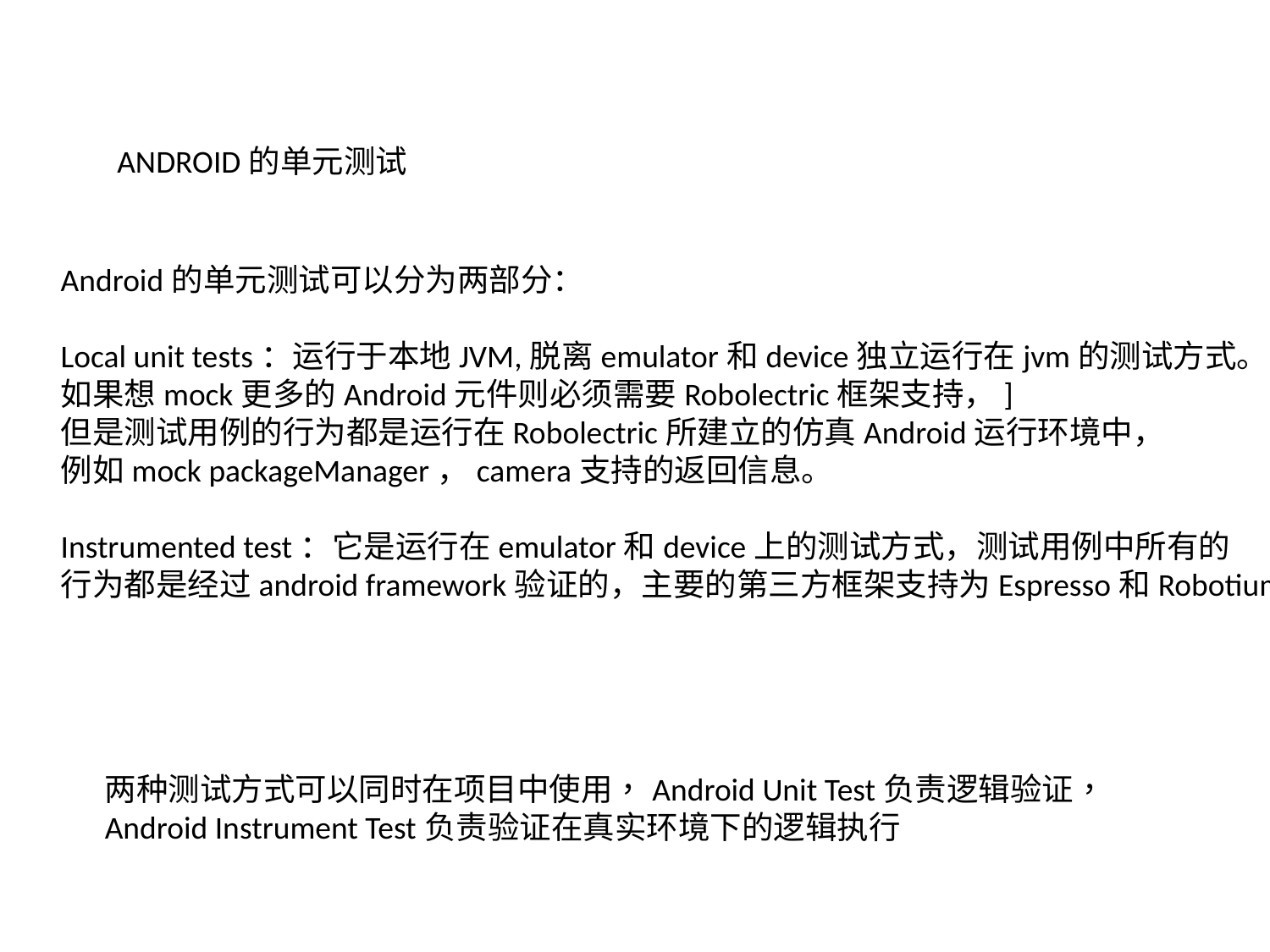

ANDROID的单元测试
Android的单元测试可以分为两部分：

Local unit tests：运行于本地JVM,脱离emulator和device独立运行在jvm的测试方式。
如果想mock更多的Android元件则必须需要Robolectric框架支持，]
但是测试用例的行为都是运行在Robolectric所建立的仿真Android运行环境中，
例如mock packageManager，camera支持的返回信息。

Instrumented test：它是运行在emulator和device上的测试方式，测试用例中所有的
行为都是经过android framework验证的，主要的第三方框架支持为Espresso和Robotium。

两种测试方式可以同时在项目中使用，Android Unit Test负责逻辑验证，
Android Instrument Test负责验证在真实环境下的逻辑执行